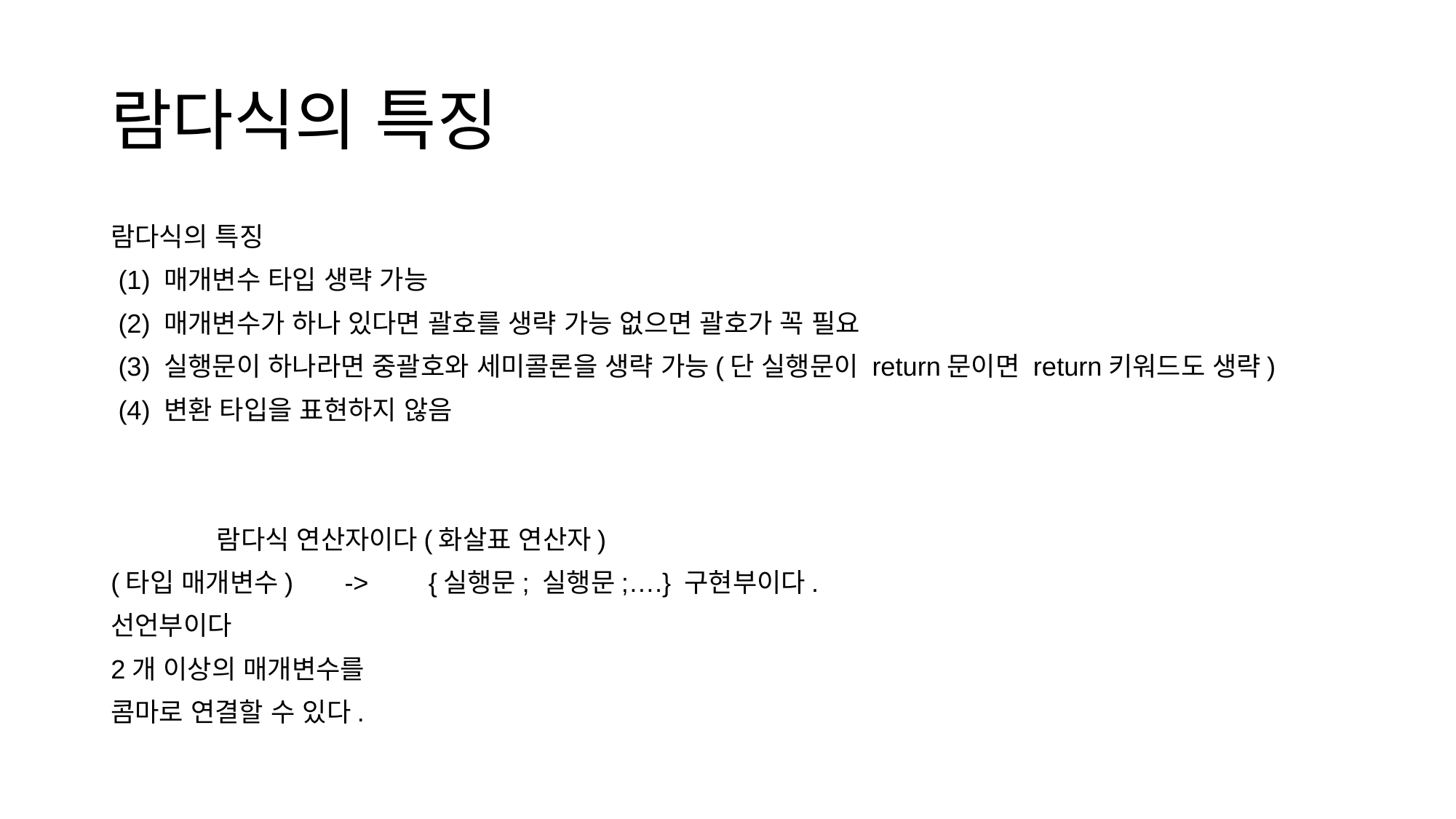

# 람다식의 특징
람다식의 특징
 (1) 매개변수 타입 생략 가능
 (2) 매개변수가 하나 있다면 괄호를 생략 가능 없으면 괄호가 꼭 필요
 (3) 실행문이 하나라면 중괄호와 세미콜론을 생략 가능(단 실행문이 return문이면 return키워드도 생략)
 (4) 변환 타입을 표현하지 않음

		람다식 연산자이다(화살표 연산자)
(타입 매개변수) 	   ->  	{실행문; 실행문;….} 구현부이다.
선언부이다
2개 이상의 매개변수를
콤마로 연결할 수 있다.